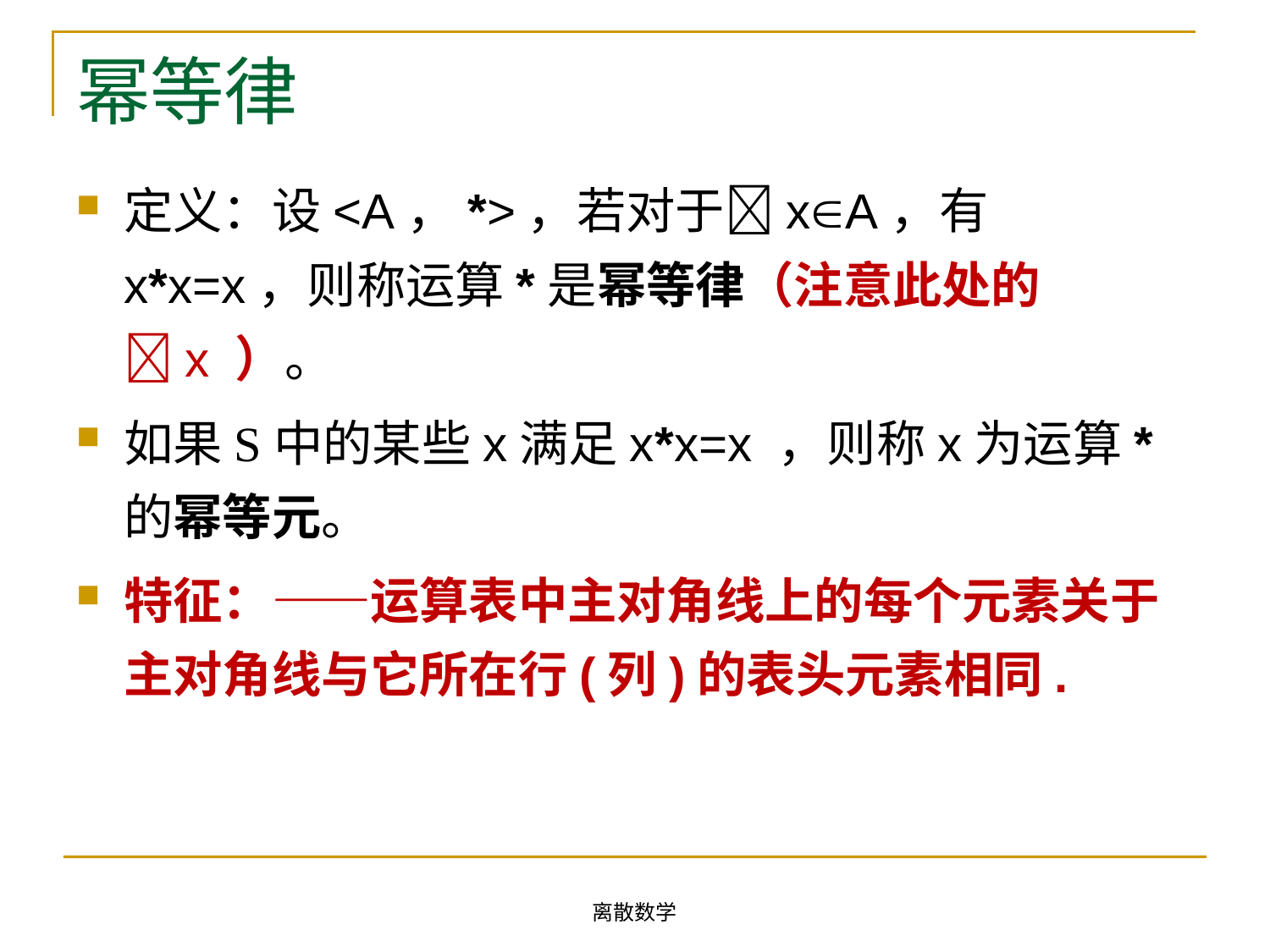

# 幂等律
定义：设<A，*>，若对于∀x∈A，有x*x=x，则称运算*是幂等律（注意此处的∀x ）。
如果S中的某些x满足x*x=x ，则称x为运算*的幂等元。
特征：——运算表中主对角线上的每个元素关于主对角线与它所在行(列)的表头元素相同.

24
离散数学